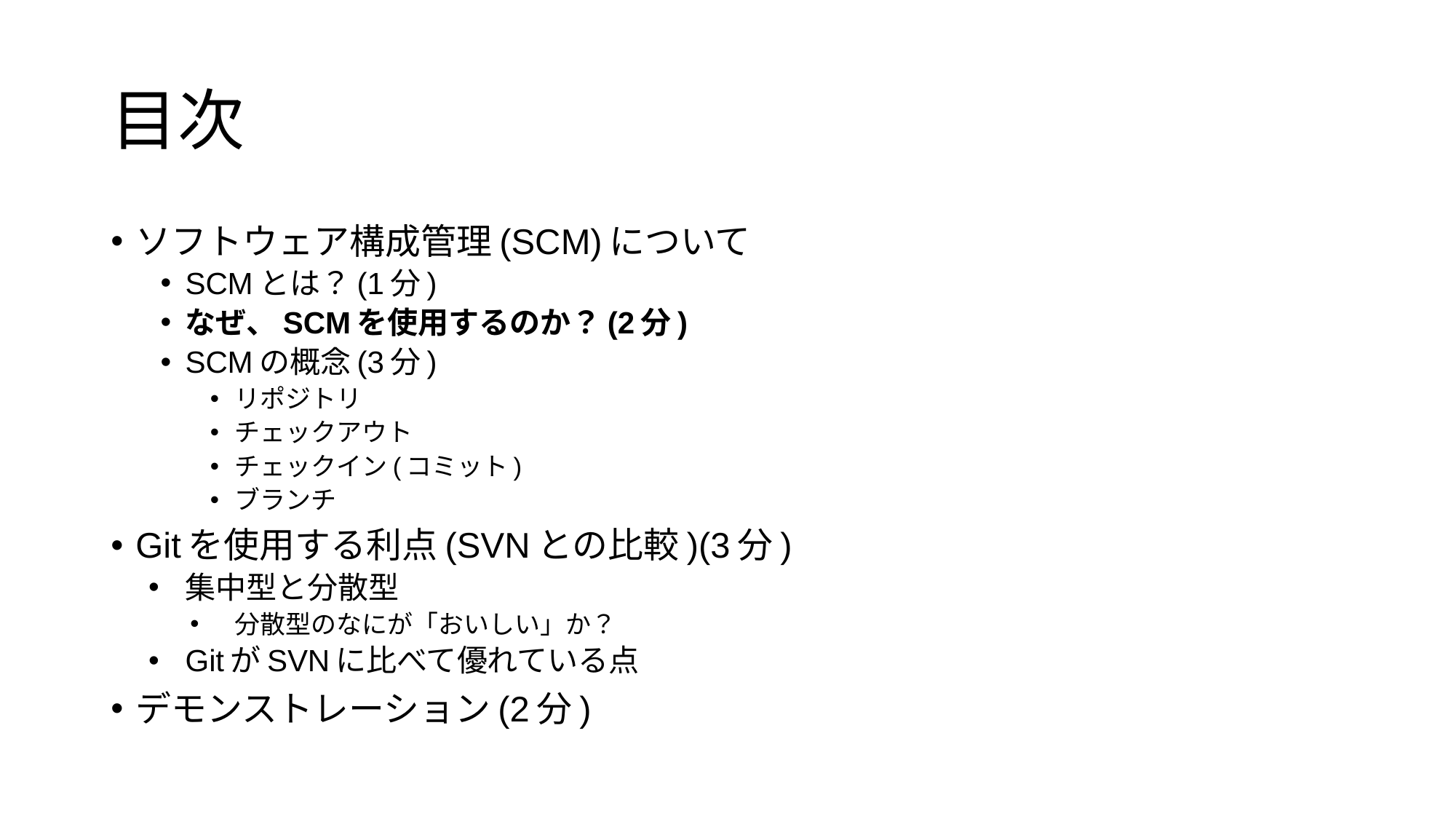

# 目次
ソフトウェア構成管理(SCM)について
SCMとは？(1分)
なぜ、SCMを使用するのか？(2分)
SCMの概念(3分)
リポジトリ
チェックアウト
チェックイン(コミット)
ブランチ
Gitを使用する利点(SVNとの比較)(3分)
集中型と分散型
分散型のなにが「おいしい」か？
GitがSVNに比べて優れている点
デモンストレーション(2分)